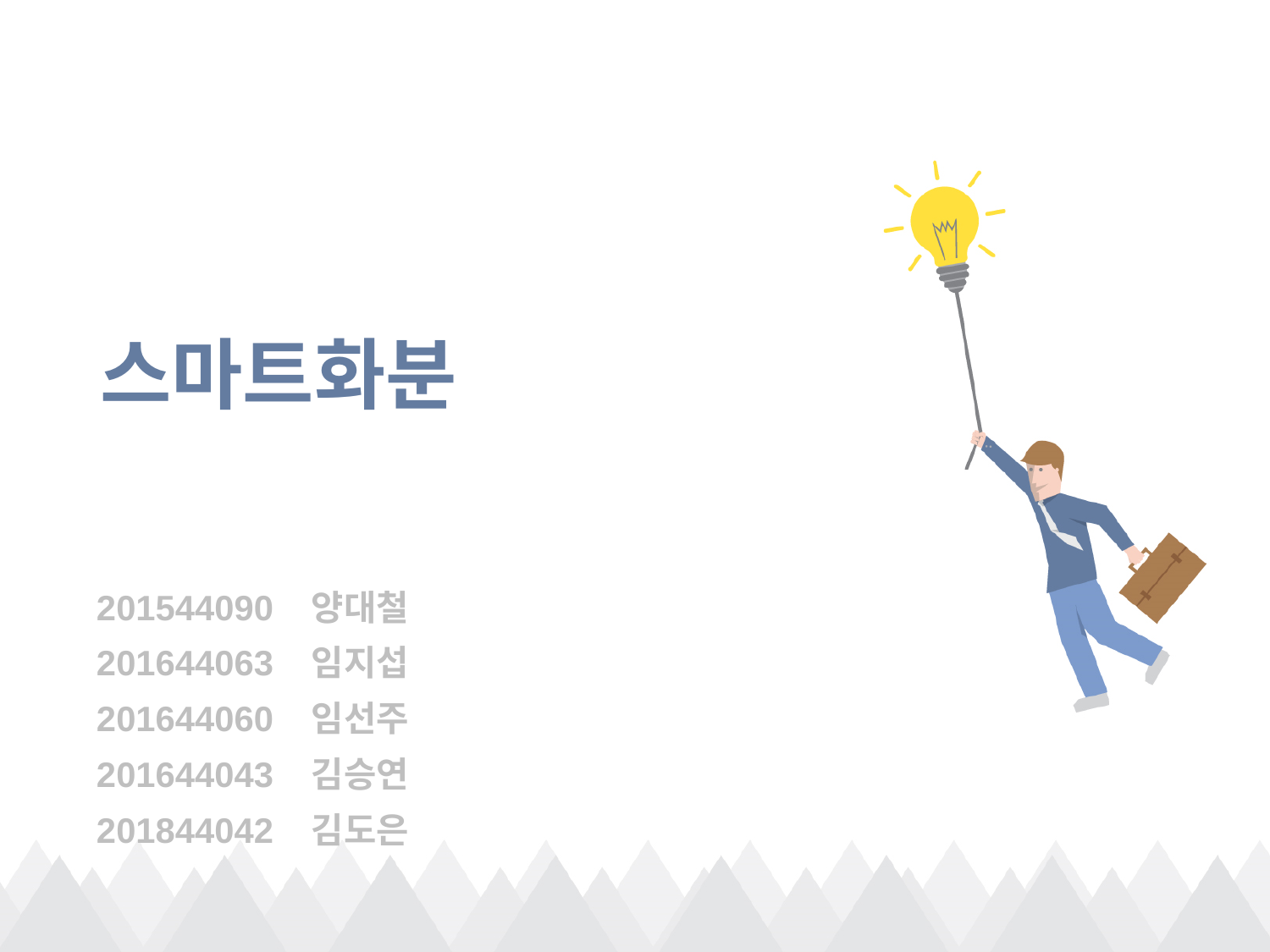

# 스마트화분
201544090   양대철
201644063   임지섭
201644060   임선주
201644043   김승연
201844042   김도은